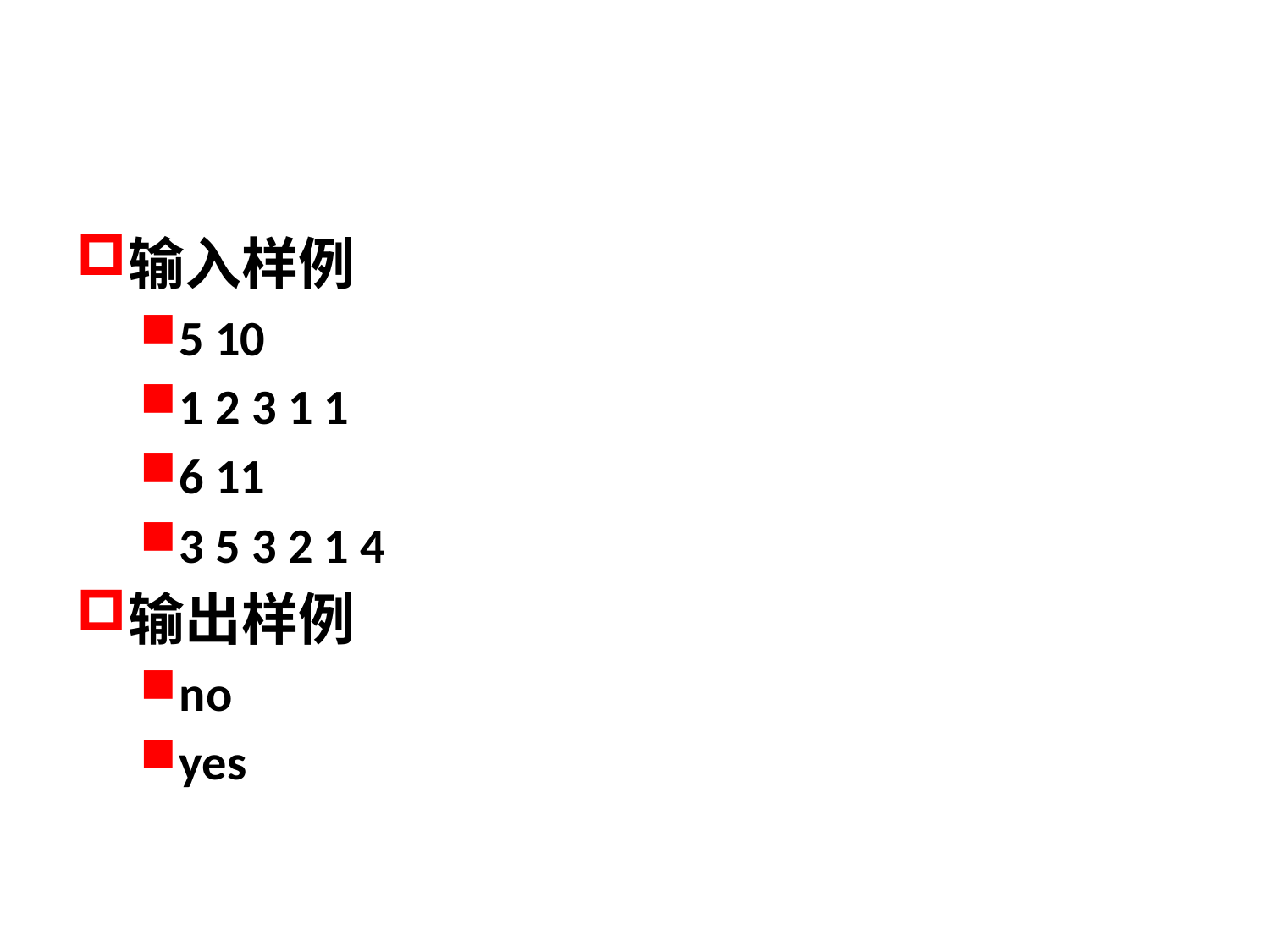

#
输入样例
5 10
1 2 3 1 1
6 11
3 5 3 2 1 4
输出样例
no
yes